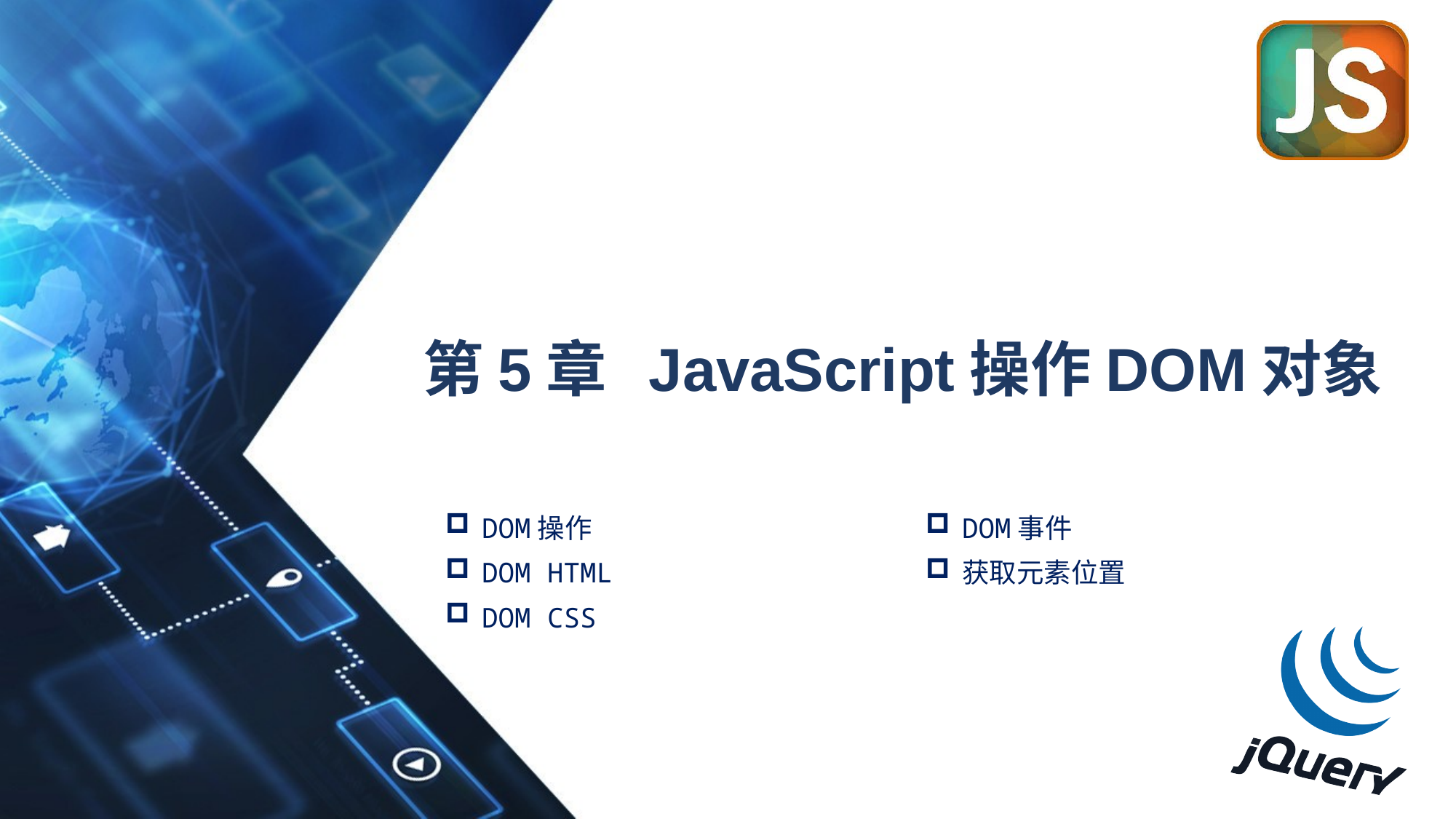

# 第5章  JavaScript操作DOM对象
DOM操作
DOM HTML
DOM CSS
DOM事件
获取元素位置